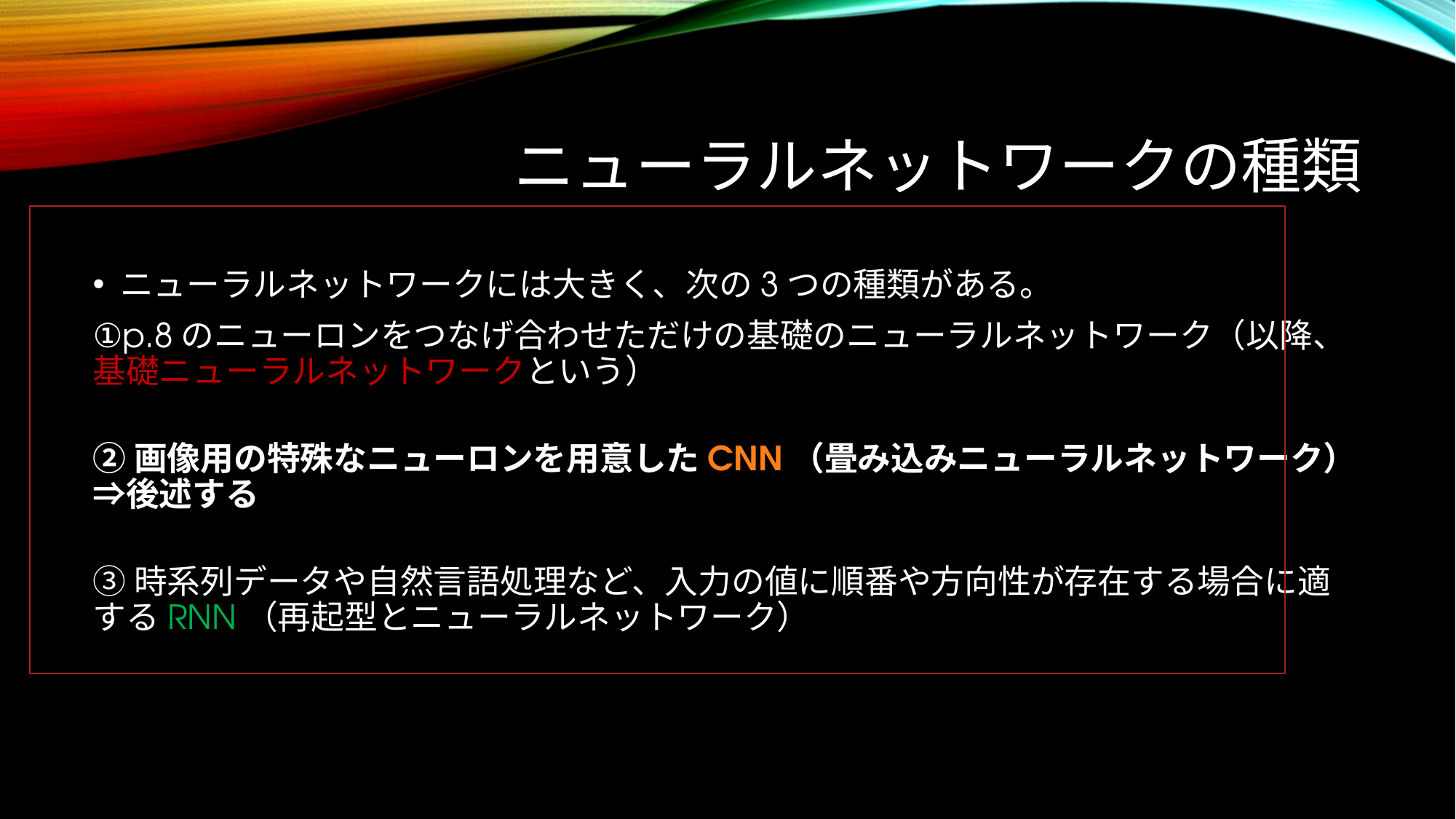

# ニューラルネットワークの種類

ニューラルネットワークには大きく、次の3つの種類がある。
①p.8のニューロンをつなげ合わせただけの基礎のニューラルネットワーク（以降、基礎ニューラルネットワークという）
②画像用の特殊なニューロンを用意したCNN（畳み込みニューラルネットワーク）⇒後述する
③時系列データや自然言語処理など、入力の値に順番や方向性が存在する場合に適するRNN（再起型とニューラルネットワーク）